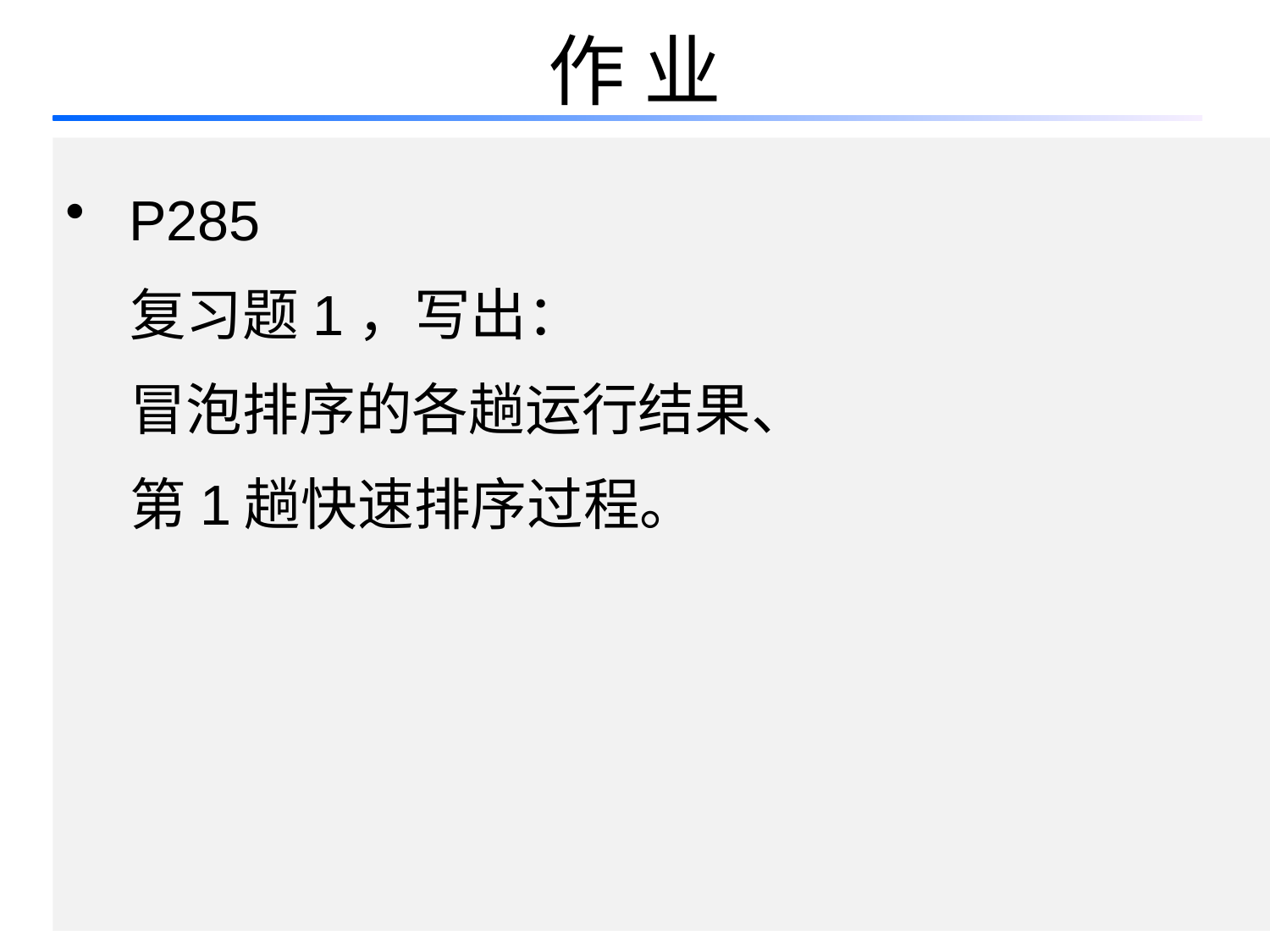

# 作 业

 P285
    复习题1，写出：
    冒泡排序的各趟运行结果、
    第1趟快速排序过程。